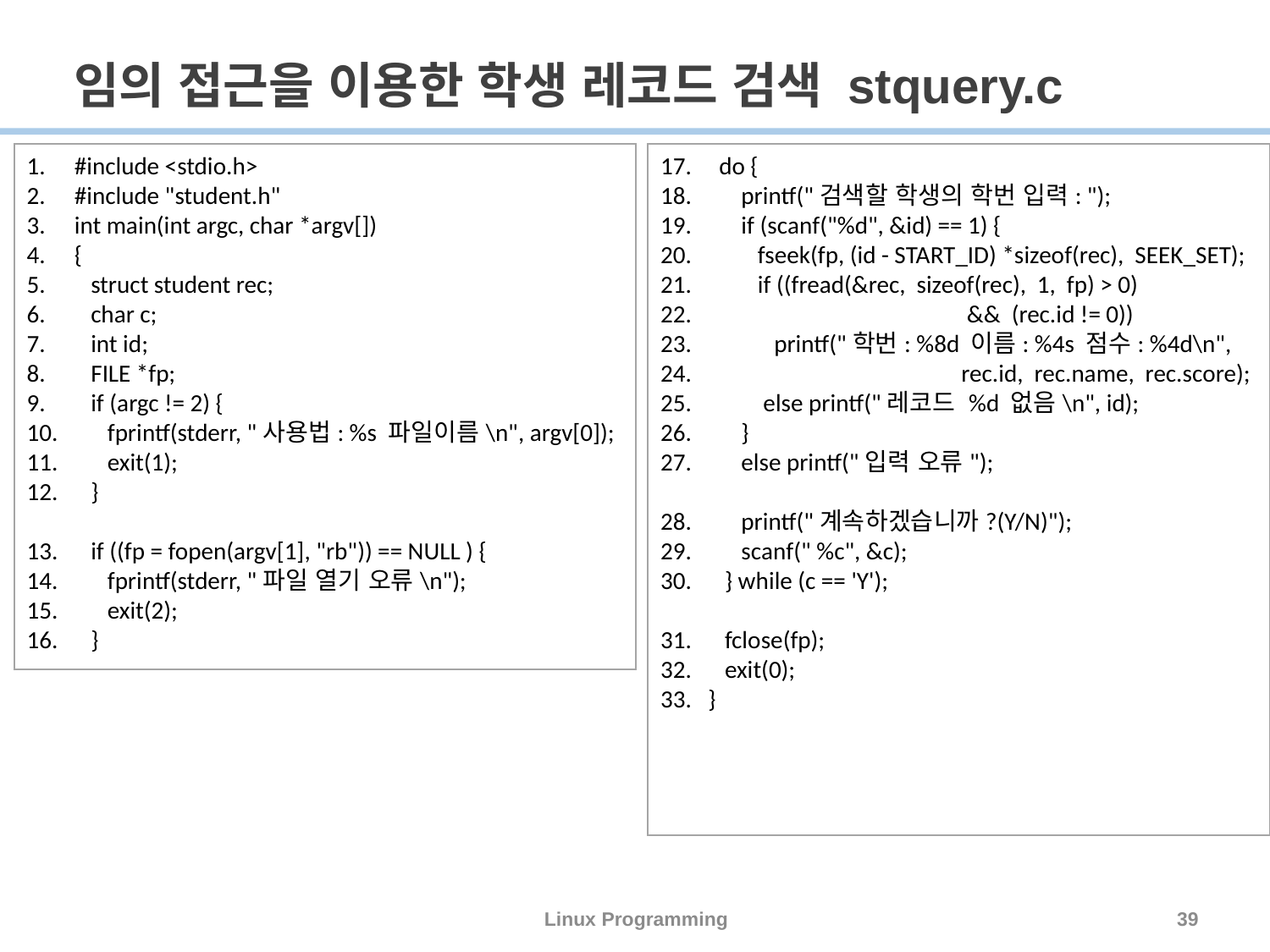

# 임의 접근을 이용한 학생 레코드 검색 stquery.c
  do {
      printf("검색할 학생의 학번 입력: ");
      if (scanf("%d", &id) == 1) {
         fseek(fp, (id - START_ID) *sizeof(rec),  SEEK_SET);
         if ((fread(&rec,  sizeof(rec),  1,  fp) > 0)
                                               &&  (rec.id != 0))
            printf("학번: %8d 이름: %4s 점수: %4d\n",
                                              rec.id,  rec.name,  rec.score);
          else printf("레코드 %d 없음\n", id);
      }
      else printf("입력 오류");

      printf("계속하겠습니까?(Y/N)");
      scanf(" %c", &c);
   } while (c == 'Y');

   fclose(fp);
   exit(0);
}
#include <stdio.h>
#include "student.h"
int main(int argc, char *argv[])
{
   struct student rec;
   char c;
   int id;
   FILE *fp;
   if (argc != 2) {
      fprintf(stderr, "사용법: %s 파일이름\n", argv[0]);
      exit(1);
   }

   if ((fp = fopen(argv[1], "rb")) == NULL ) {
      fprintf(stderr, "파일 열기 오류\n");
      exit(2);
   }
Linux Programming
39